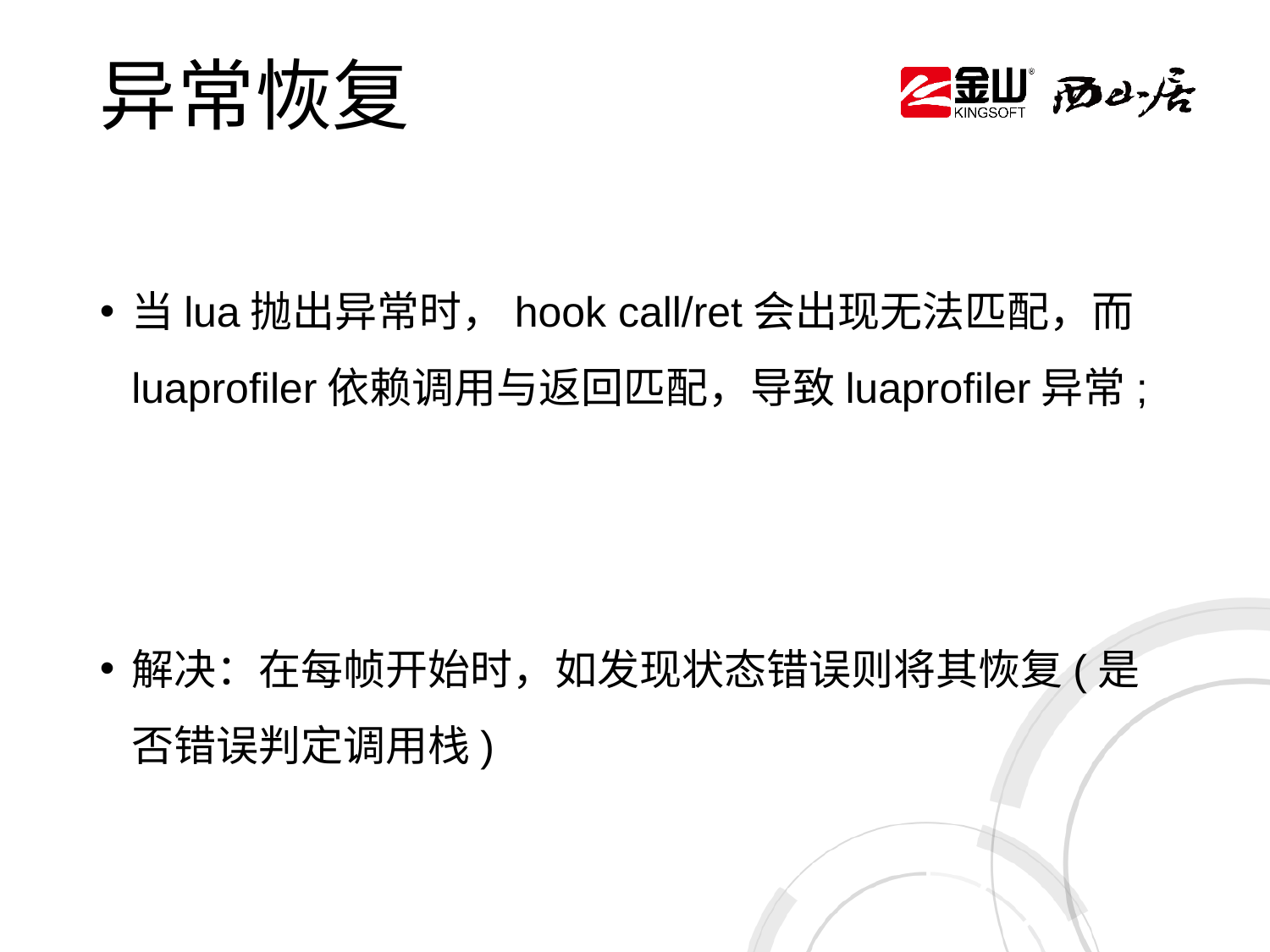

# 异常恢复
当lua抛出异常时，hook call/ret会出现无法匹配，而luaprofiler依赖调用与返回匹配，导致luaprofiler异常;

解决：在每帧开始时，如发现状态错误则将其恢复(是否错误判定调用栈)